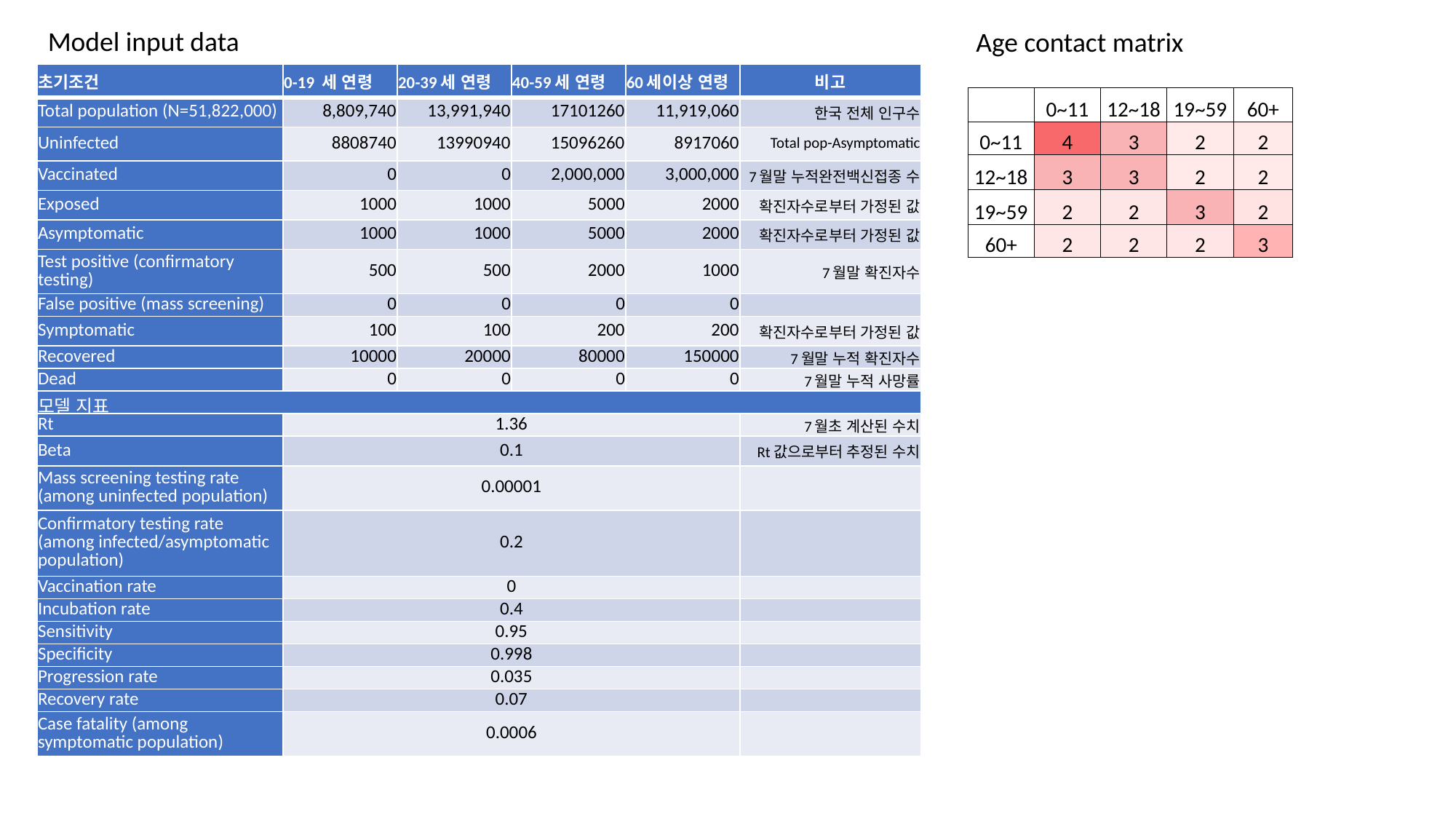

Model input data
Age contact matrix
| 초기조건 | 0-19 세 연령 | 20-39세 연령 | 40-59세 연령 | 60세이상 연령 | 비고 |
| --- | --- | --- | --- | --- | --- |
| Total population (N=51,822,000) | 8,809,740 | 13,991,940 | 17101260 | 11,919,060 | 한국 전체 인구수 |
| Uninfected | 8808740 | 13990940 | 15096260 | 8917060 | Total pop-Asymptomatic |
| Vaccinated | 0 | 0 | 2,000,000 | 3,000,000 | 7월말 누적완전백신접종 수 |
| Exposed | 1000 | 1000 | 5000 | 2000 | 확진자수로부터 가정된 값 |
| Asymptomatic | 1000 | 1000 | 5000 | 2000 | 확진자수로부터 가정된 값 |
| Test positive (confirmatory testing) | 500 | 500 | 2000 | 1000 | 7월말 확진자수 |
| False positive (mass screening) | 0 | 0 | 0 | 0 |  |
| Symptomatic | 100 | 100 | 200 | 200 | 확진자수로부터 가정된 값 |
| Recovered | 10000 | 20000 | 80000 | 150000 | 7월말 누적 확진자수 |
| Dead | 0 | 0 | 0 | 0 | 7월말 누적 사망률 |
| 모델 지표 |  |  |  |  |  |
| Rt | 1.36 |  |  |  | 7월초 계산된 수치 |
| Beta | 0.1 |  |  |  | Rt값으로부터 추정된 수치 |
| Mass screening testing rate (among uninfected population) | 0.00001 |  |  |  |  |
| Confirmatory testing rate (among infected/asymptomatic population) | 0.2 |  |  |  |  |
| Vaccination rate | 0 |  |  |  |  |
| Incubation rate | 0.4 |  |  |  |  |
| Sensitivity | 0.95 |  |  |  |  |
| Specificity | 0.998 |  |  |  |  |
| Progression rate | 0.035 |  |  |  |  |
| Recovery rate | 0.07 |  |  |  |  |
| Case fatality (among symptomatic population) | 0.0006 |  |  |  |  |
|  | 0~11 | 12~18 | 19~59 | 60+ |
| --- | --- | --- | --- | --- |
| 0~11 | 4 | 3 | 2 | 2 |
| 12~18 | 3 | 3 | 2 | 2 |
| 19~59 | 2 | 2 | 3 | 2 |
| 60+ | 2 | 2 | 2 | 3 |